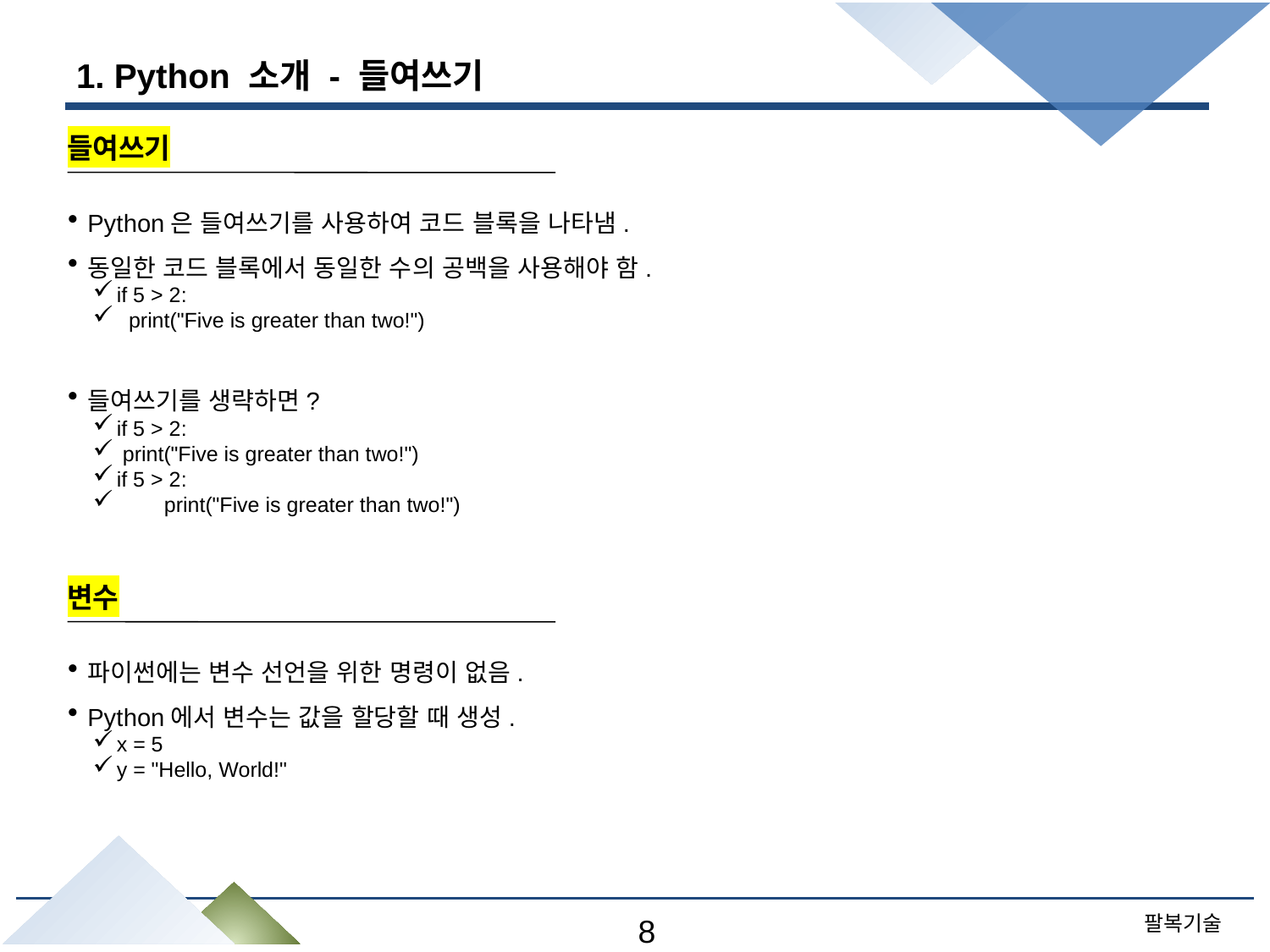

# 1. Python 소개 - 들여쓰기
들여쓰기

Python은 들여쓰기를 사용하여 코드 블록을 나타냄.
동일한 코드 블록에서 동일한 수의 공백을 사용해야 함.
if 5 > 2:
  print("Five is greater than two!")

들여쓰기를 생략하면?
if 5 > 2:
 print("Five is greater than two!")
if 5 > 2:
        print("Five is greater than two!")

변수

파이썬에는 변수 선언을 위한 명령이 없음.
Python에서 변수는 값을 할당할 때 생성.
x = 5
y = "Hello, World!"
8